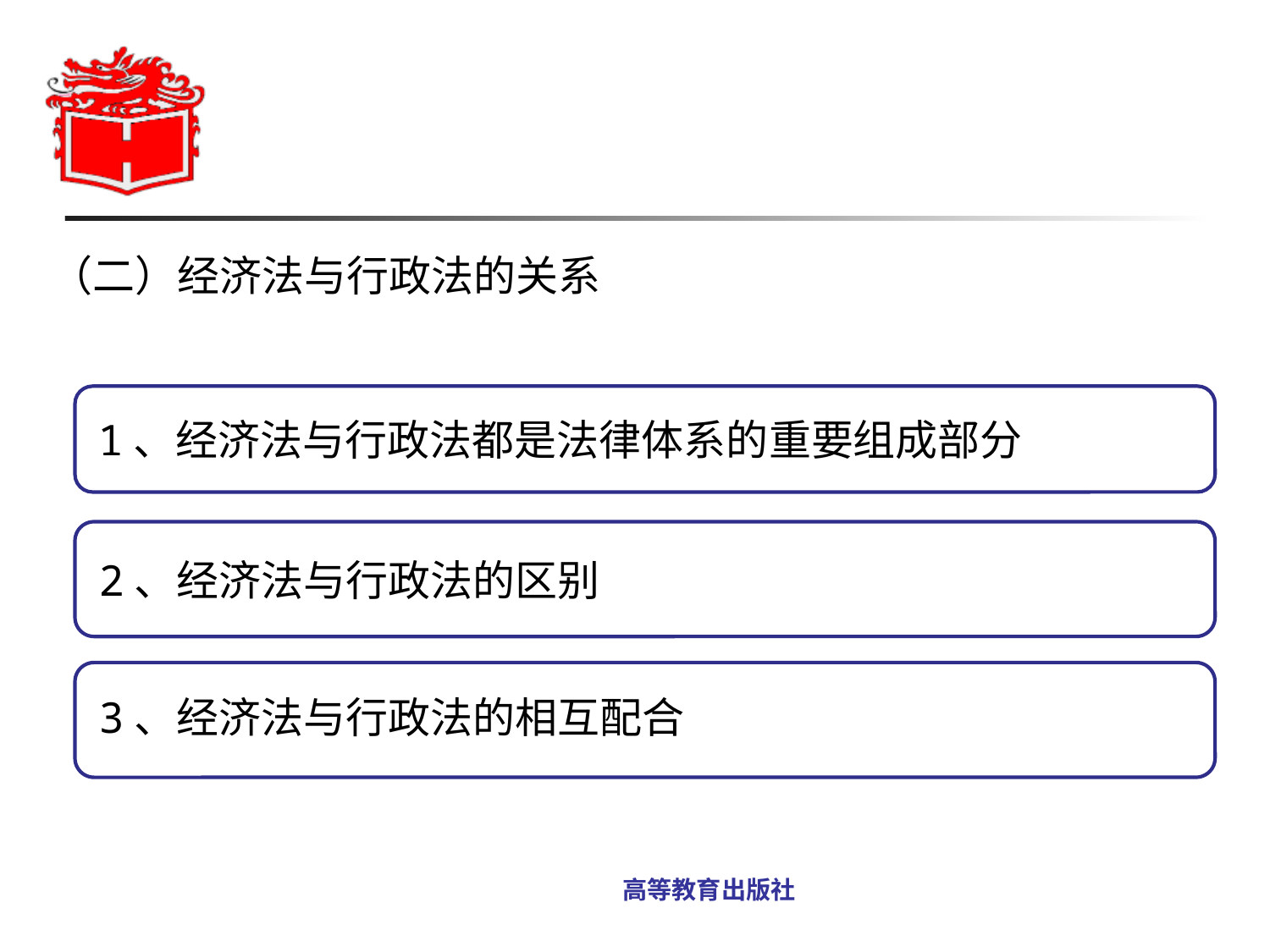

（二）经济法与行政法的关系

1、经济法与行政法都是法律体系的重要组成部分
2、经济法与行政法的区别
3、经济法与行政法的相互配合

高等教育出版社